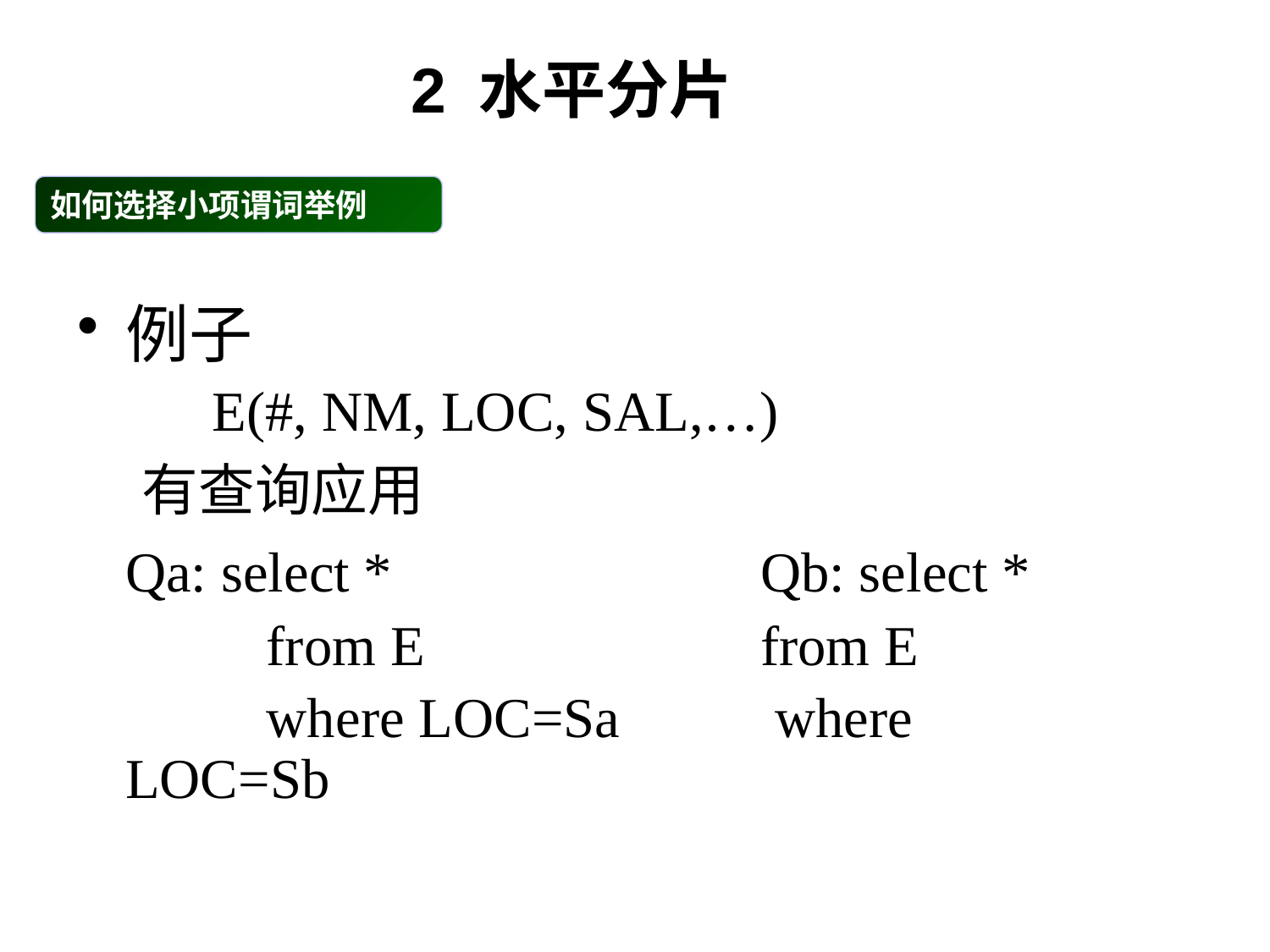

2 水平分片

如何选择小项谓词举例
例子
     E(#, NM, LOC, SAL,…)
    有查询应用
	Qa: select *			Qb: select *
		 from E			from E
		 where LOC=Sa	          where LOC=Sb